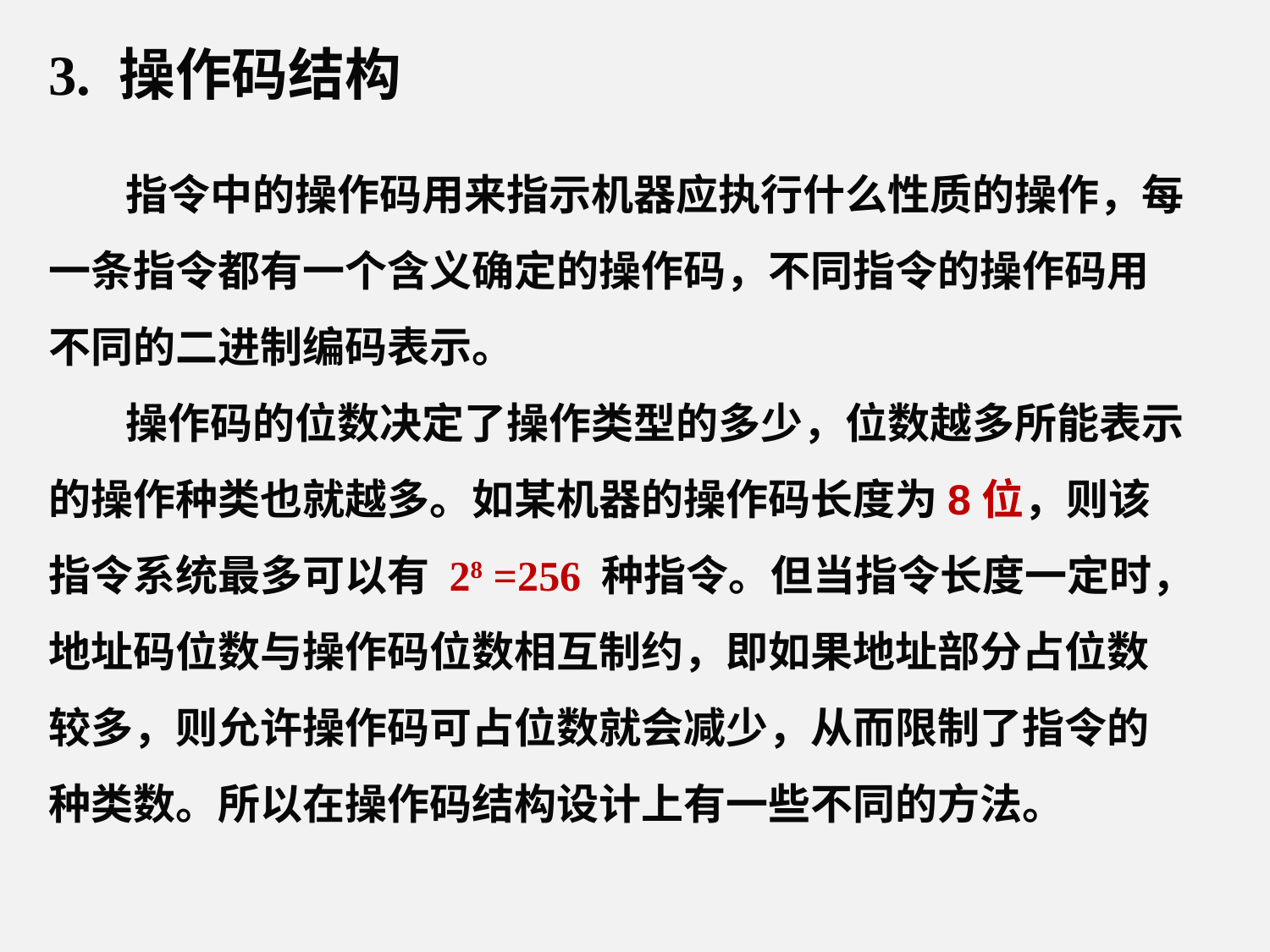

3. 操作码结构
       指令中的操作码用来指示机器应执行什么性质的操作，每一条指令都有一个含义确定的操作码，不同指令的操作码用不同的二进制编码表示。
       操作码的位数决定了操作类型的多少，位数越多所能表示的操作种类也就越多。如某机器的操作码长度为8位，则该指令系统最多可以有 28 =256 种指令。但当指令长度一定时，地址码位数与操作码位数相互制约，即如果地址部分占位数较多，则允许操作码可占位数就会减少，从而限制了指令的种类数。所以在操作码结构设计上有一些不同的方法。
53